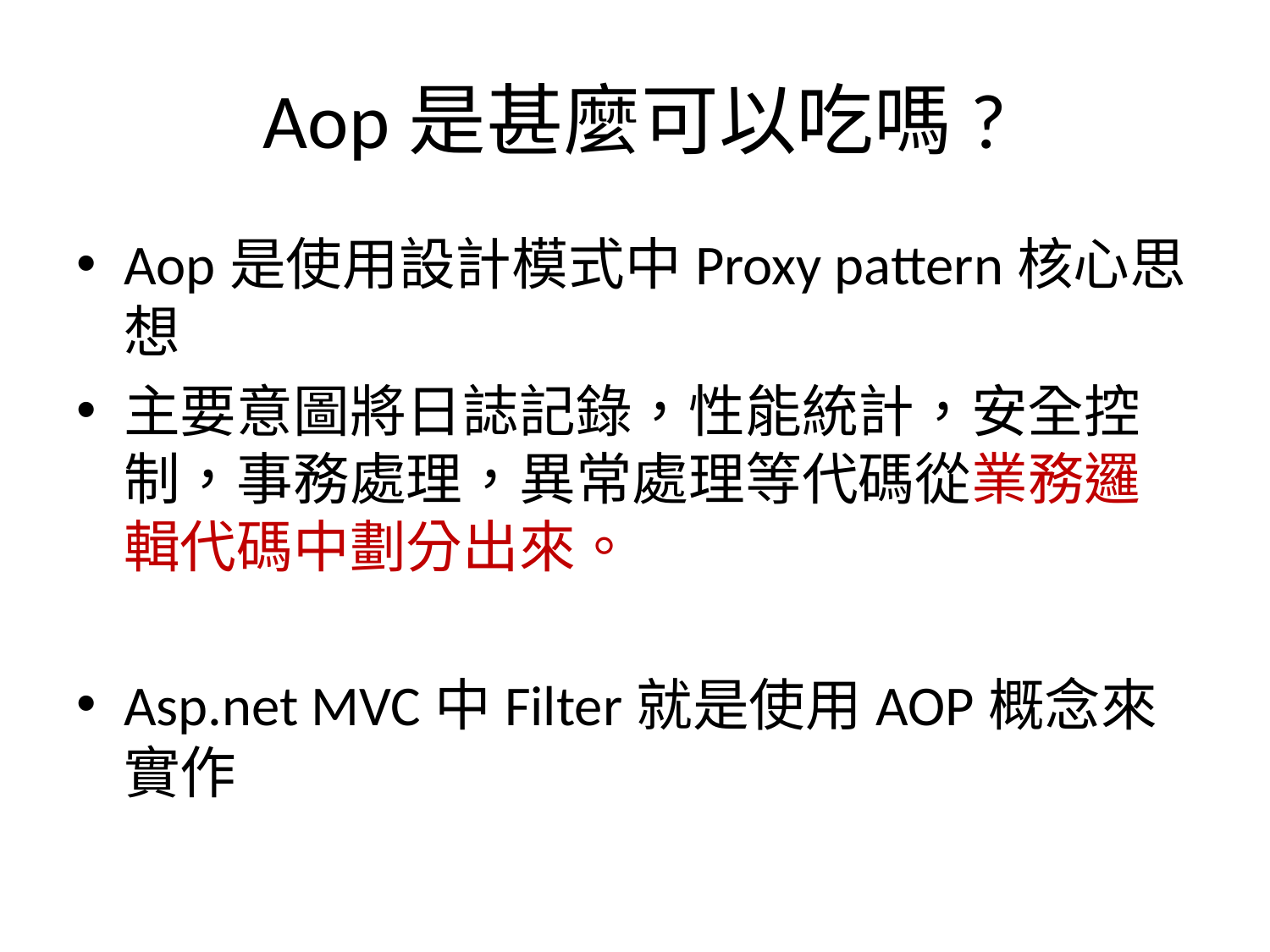

# Aop是甚麼可以吃嗎?
Aop是使用設計模式中Proxy pattern核心思想
主要意圖將日誌記錄，性能統計，安全控制，事務處理，異常處理等代碼從業務邏輯代碼中劃分出來。

Asp.net MVC中Filter就是使用AOP概念來實作